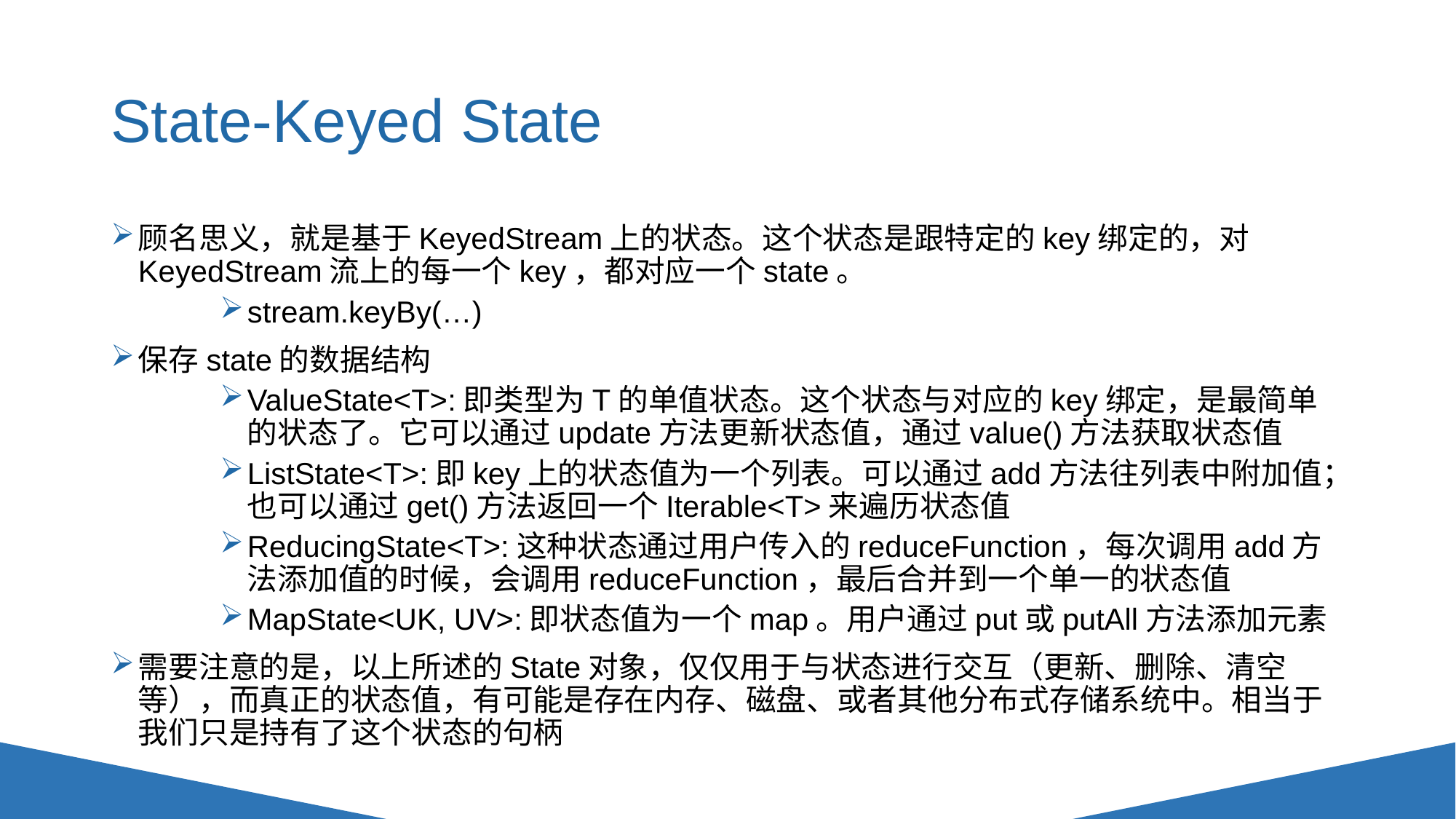

# State-Keyed State
顾名思义，就是基于KeyedStream上的状态。这个状态是跟特定的key绑定的，对KeyedStream流上的每一个key，都对应一个state。
stream.keyBy(…)
保存state的数据结构
ValueState<T>:即类型为T的单值状态。这个状态与对应的key绑定，是最简单的状态了。它可以通过update方法更新状态值，通过value()方法获取状态值
ListState<T>:即key上的状态值为一个列表。可以通过add方法往列表中附加值；也可以通过get()方法返回一个Iterable<T>来遍历状态值
ReducingState<T>:这种状态通过用户传入的reduceFunction，每次调用add方法添加值的时候，会调用reduceFunction，最后合并到一个单一的状态值
MapState<UK, UV>:即状态值为一个map。用户通过put或putAll方法添加元素
需要注意的是，以上所述的State对象，仅仅用于与状态进行交互（更新、删除、清空等），而真正的状态值，有可能是存在内存、磁盘、或者其他分布式存储系统中。相当于我们只是持有了这个状态的句柄